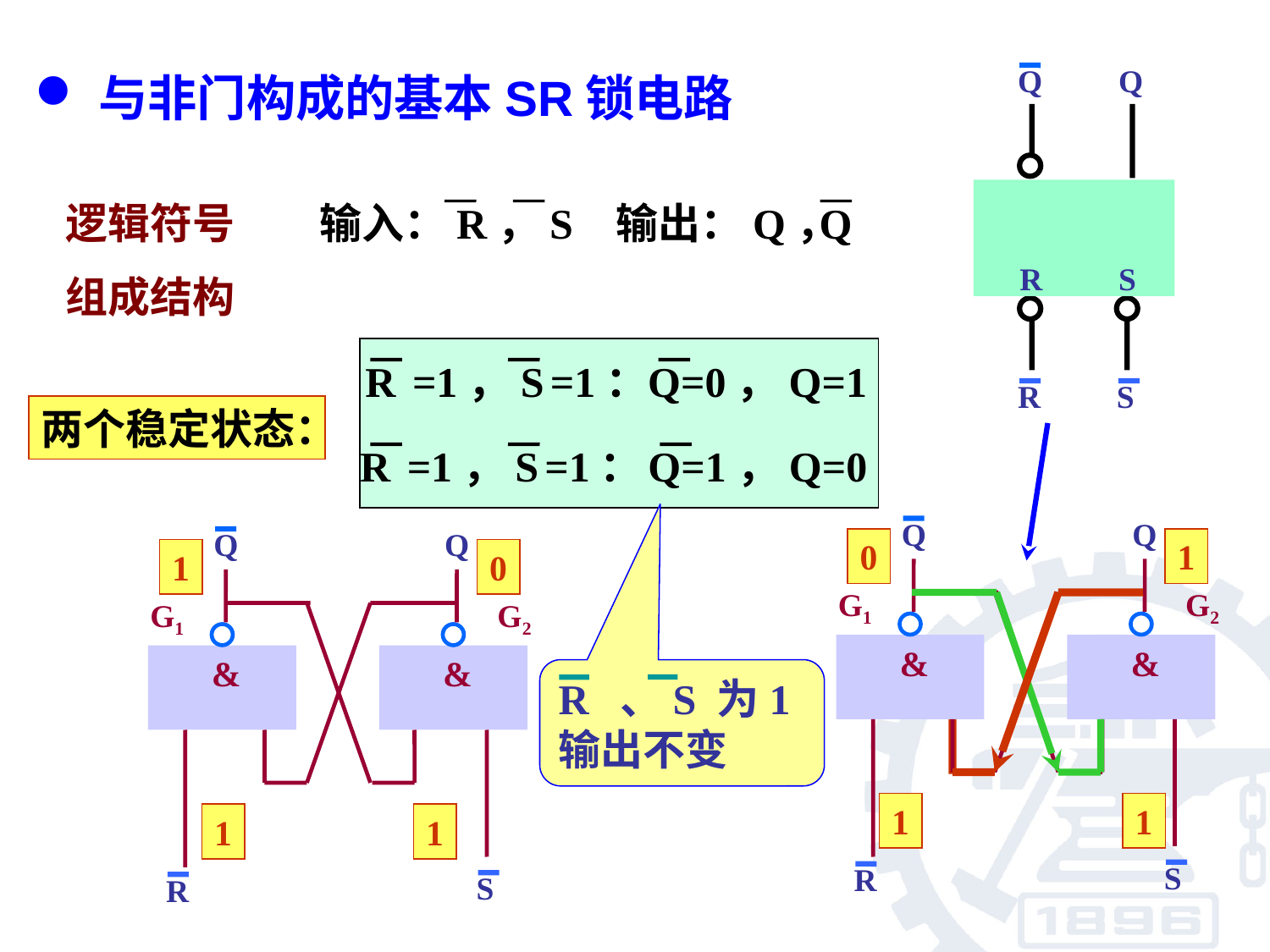

与非门构成的基本SR锁电路
Q
Q

R
S
Q
输出：Q，

输入：R，S

逻辑符号
组成结构

R  、S 为1
输出不变

 R  =1，S =1：
 Q=0，Q=1

R
S

两个稳定状态：

 R  =1，S =1：
Q=1，Q=0

Q
Q

G1
G2

&

&

S
R

Q
Q

G1
G2

&

&

S
R

0
1
1
0

1
1
1
1